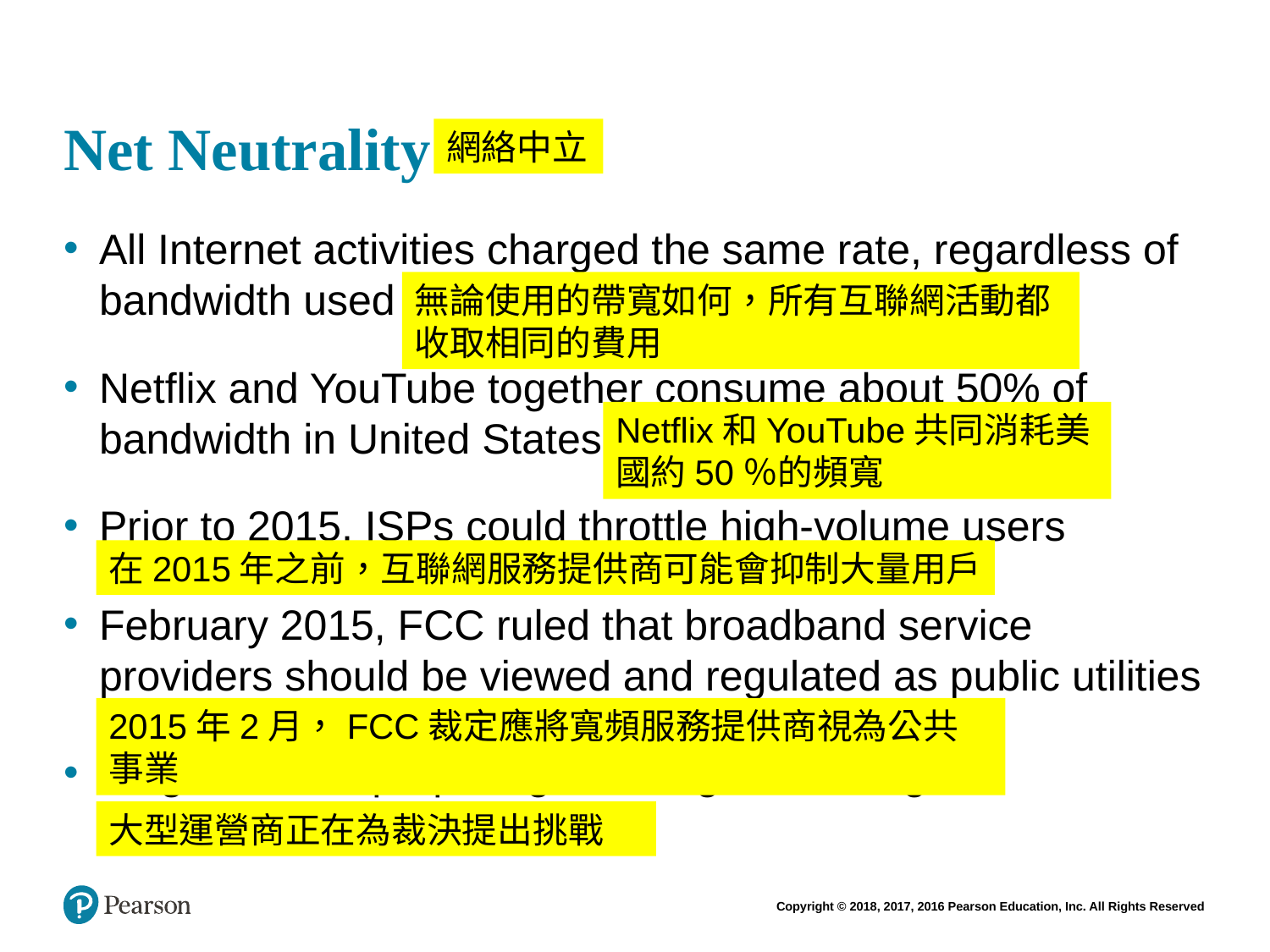

# Net Neutrality
網絡中立
All Internet activities charged the same rate, regardless of bandwidth used
Netflix and YouTube together consume about 50% of bandwidth in United States
Prior to 2015, ISPs could throttle high-volume users
February 2015, FCC ruled that broadband service providers should be viewed and regulated as public utilities
Large carriers preparing challenges to ruling
無論使用的帶寬如何，所有互聯網活動都收取相同的費用
Netflix和YouTube共同消耗美國約50％的頻寬
在2015年之前，互聯網服務提供商可能會抑制大量用戶
2015年2月，FCC裁定應將寬頻服務提供商視為公共事業
大型運營商正在為裁決提出挑戰